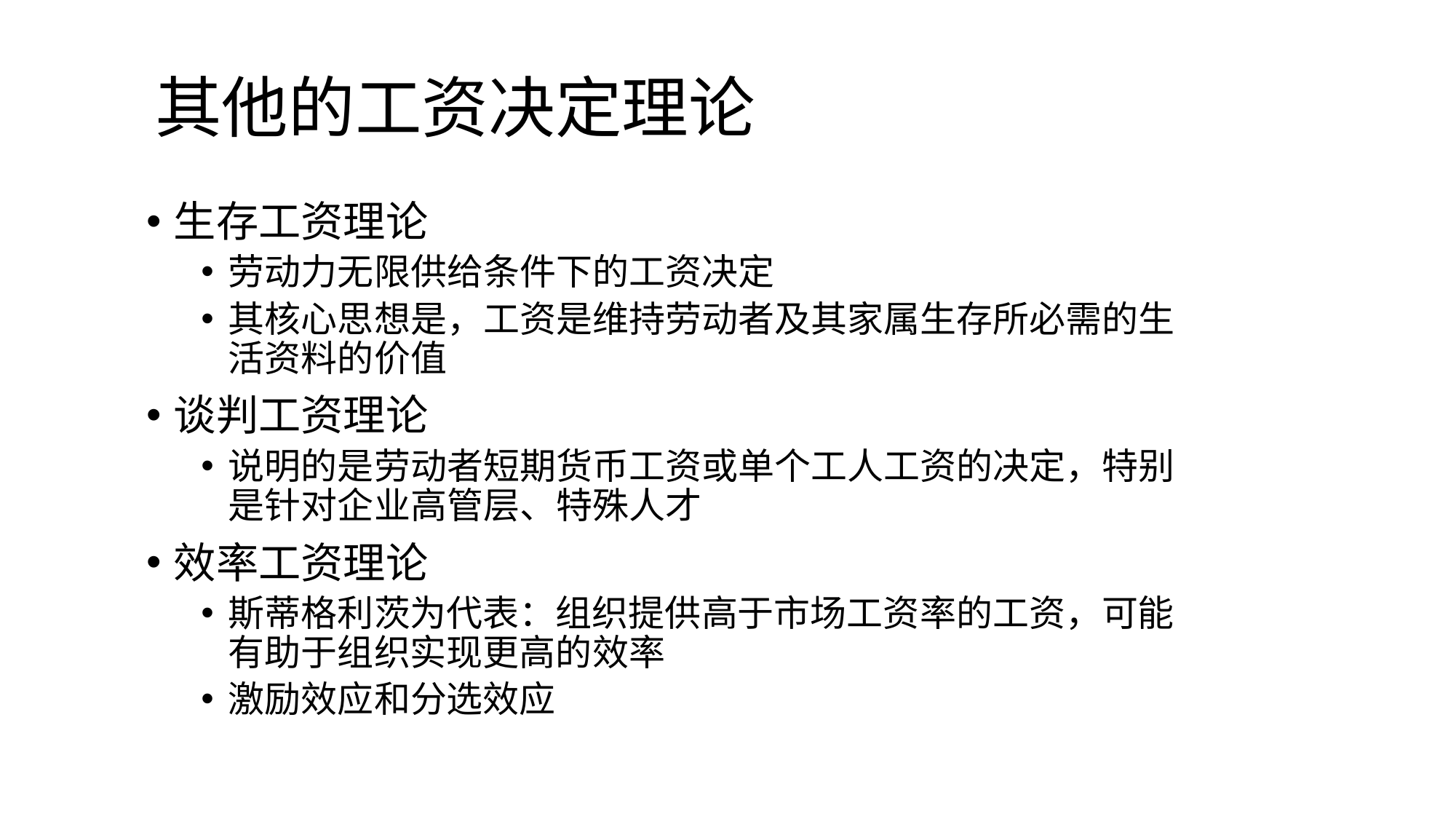

# 其他的工资决定理论
生存工资理论
劳动力无限供给条件下的工资决定
其核心思想是，工资是维持劳动者及其家属生存所必需的生活资料的价值
谈判工资理论
说明的是劳动者短期货币工资或单个工人工资的决定，特别是针对企业高管层、特殊人才
效率工资理论
斯蒂格利茨为代表：组织提供高于市场工资率的工资，可能有助于组织实现更高的效率
激励效应和分选效应